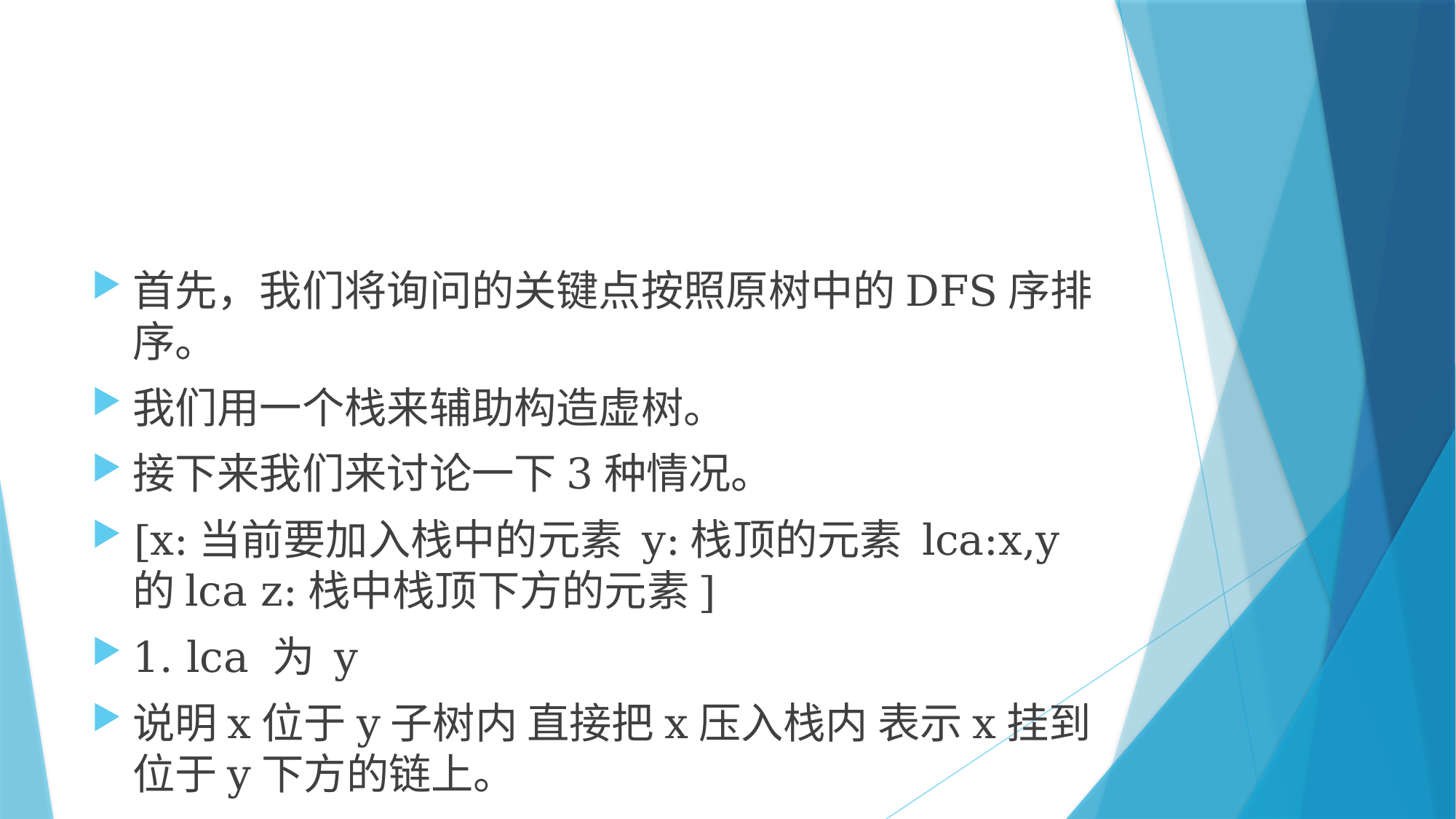

#
首先，我们将询问的关键点按照原树中的DFS序排序。
我们用一个栈来辅助构造虚树。
接下来我们来讨论一下3种情况。
[x:当前要加入栈中的元素 y:栈顶的元素 lca:x,y的lca z:栈中栈顶下方的元素]
1. lca 为 y
说明x位于y子树内 直接把x压入栈内 表示x挂到位于y下方的链上。